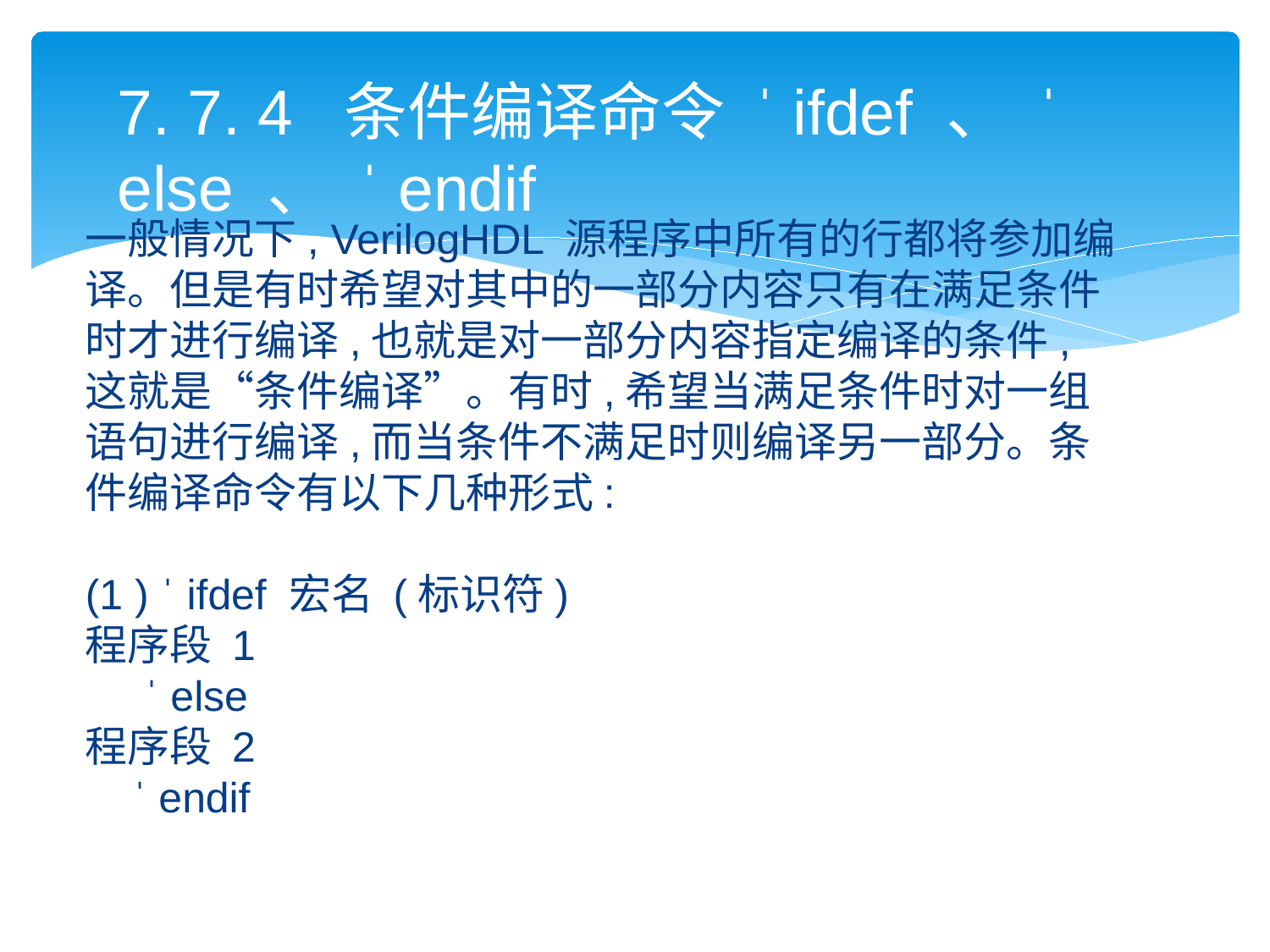

7. 7. 4  条件编译命令 ˈ ifdef 、 ˈ else 、 ˈ endif
一般情况下, VerilogHDL 源程序中所有的行都将参加编译。但是有时希望对其中的一部分内容只有在满足条件时才进行编译,也就是对一部分内容指定编译的条件,这就是“条件编译”。有时,希望当满足条件时对一组语句进行编译,而当条件不满足时则编译另一部分。条件编译命令有以下几种形式:

(1 ) ˈ ifdef 宏名 (标识符)
程序段 1
     ˈ else
程序段 2
    ˈ endif